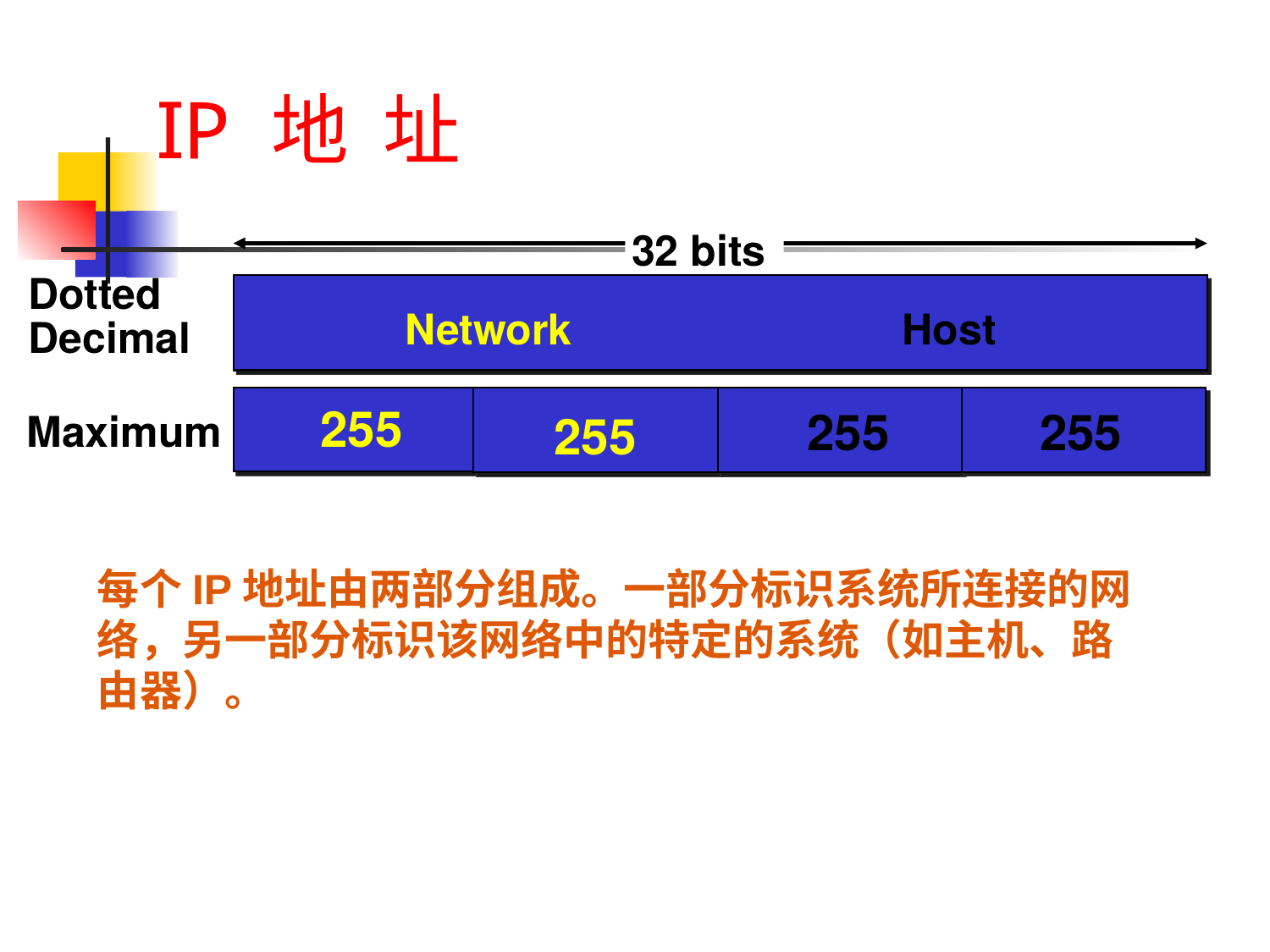

# IP 地  址
32 bits

Dotted
Decimal

Network
Host

 255
255
 255
 255

Maximum
每个IP地址由两部分组成。一部分标识系统所连接的网络，另一部分标识该网络中的特定的系统（如主机、路由器）。